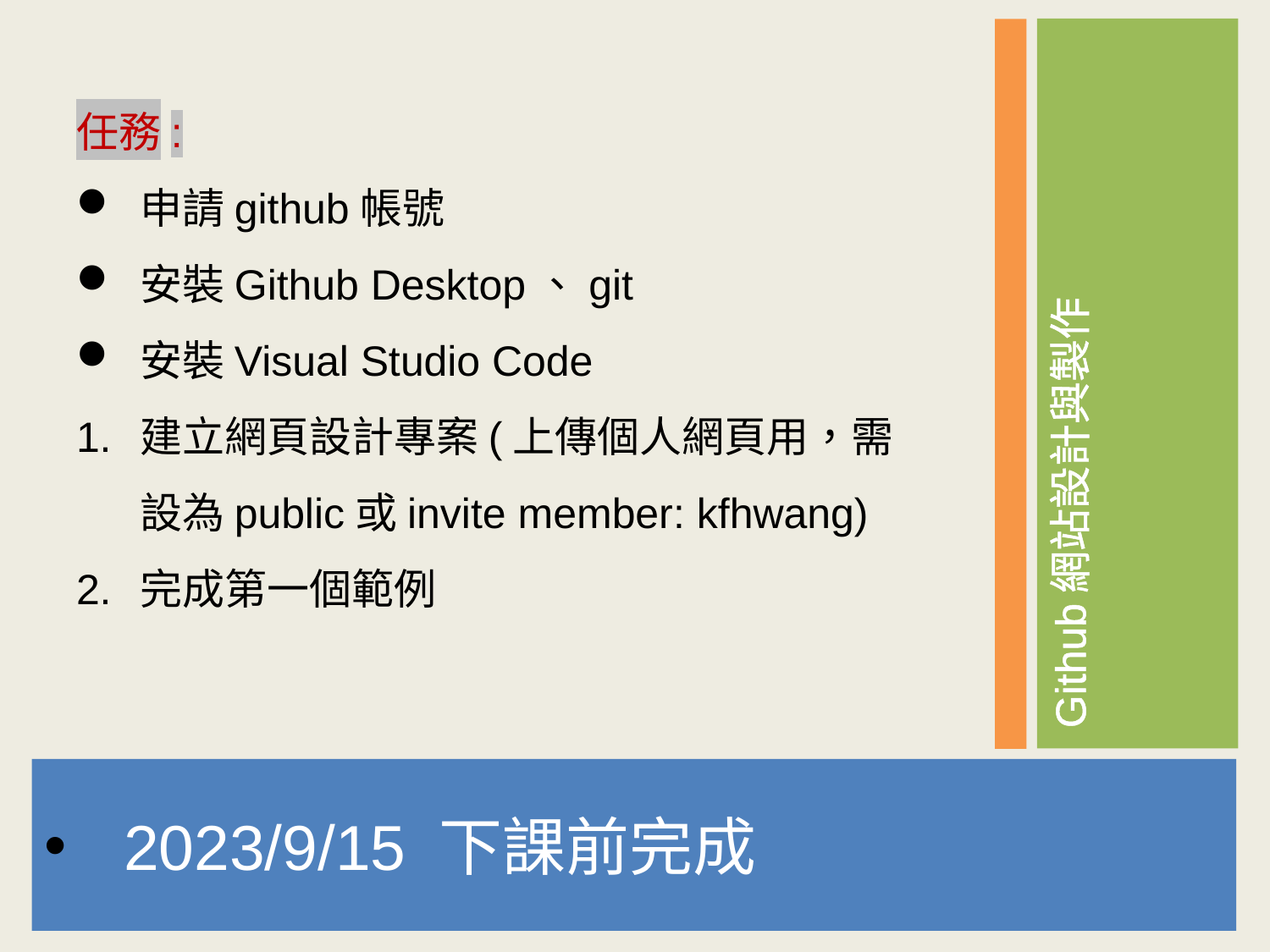

任務:
申請github帳號
安裝Github Desktop、git
安裝Visual Studio Code
建立網頁設計專案(上傳個人網頁用，需設為public或invite member: kfhwang)
完成第一個範例
Github網站設計與製作
2023/9/15 下課前完成